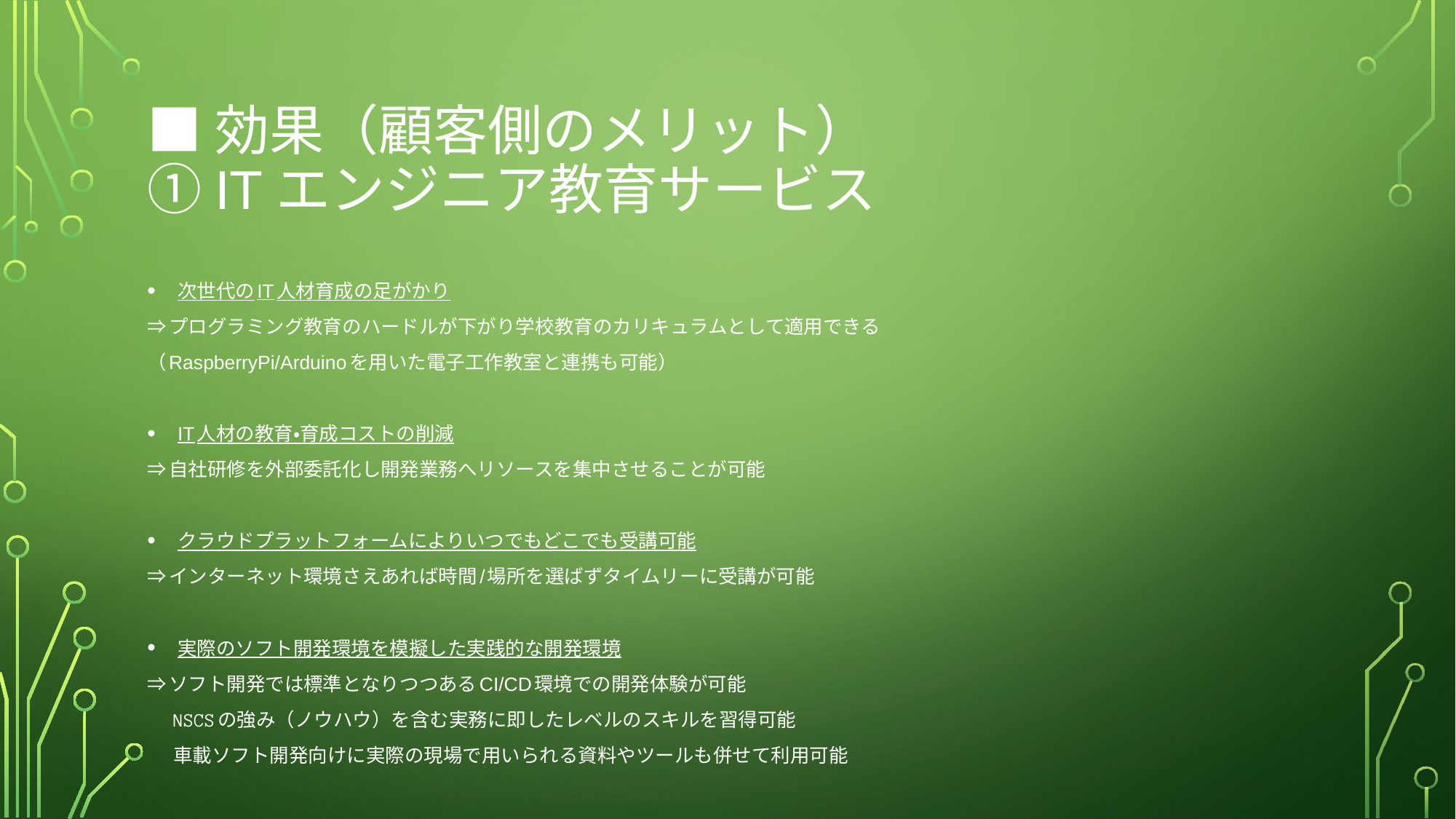

# ■効果（顧客側のメリット） ①ITエンジニア教育サービス
次世代のIT人材育成の足がかり
⇒プログラミング教育のハードルが下がり学校教育のカリキュラムとして適用できる
（RaspberryPi/Arduinoを用いた電子工作教室と連携も可能）

IT人材の教育・育成コストの削減
⇒自社研修を外部委託化し開発業務へリソースを集中させることが可能

クラウドプラットフォームによりいつでもどこでも受講可能
⇒インターネット環境さえあれば時間/場所を選ばずタイムリーに受講が可能

実際のソフト開発環境を模擬した実践的な開発環境
⇒ソフト開発では標準となりつつあるCI/CD環境での開発体験が可能
　 NSCSの強み（ノウハウ）を含む実務に即したレベルのスキルを習得可能
 　車載ソフト開発向けに実際の現場で用いられる資料やツールも併せて利用可能